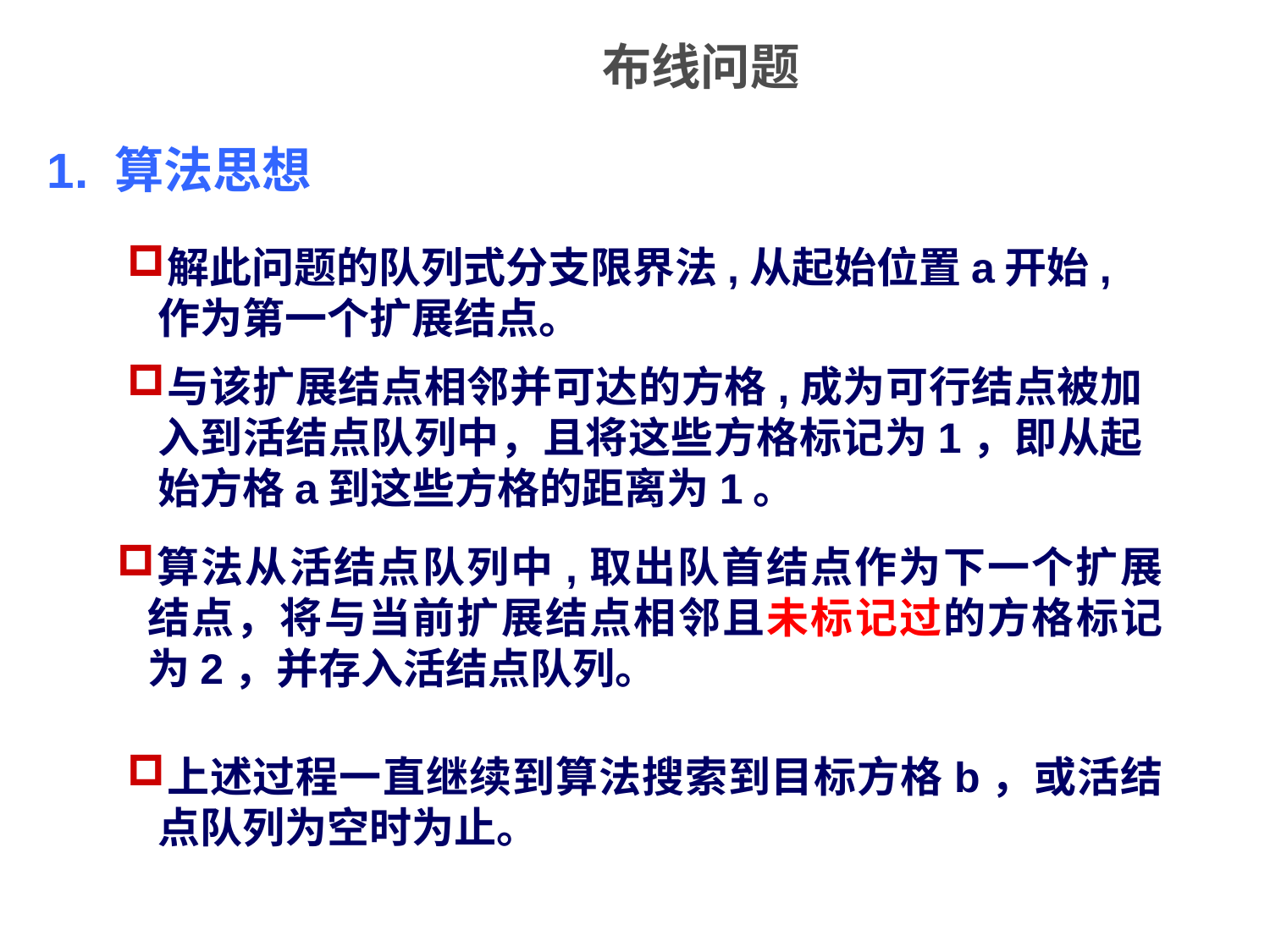

# 布线问题
1. 算法思想
解此问题的队列式分支限界法,从起始位置a开始,作为第一个扩展结点。
与该扩展结点相邻并可达的方格,成为可行结点被加入到活结点队列中，且将这些方格标记为1，即从起始方格a到这些方格的距离为1。
算法从活结点队列中,取出队首结点作为下一个扩展结点，将与当前扩展结点相邻且未标记过的方格标记为2，并存入活结点队列。
上述过程一直继续到算法搜索到目标方格b，或活结点队列为空时为止。